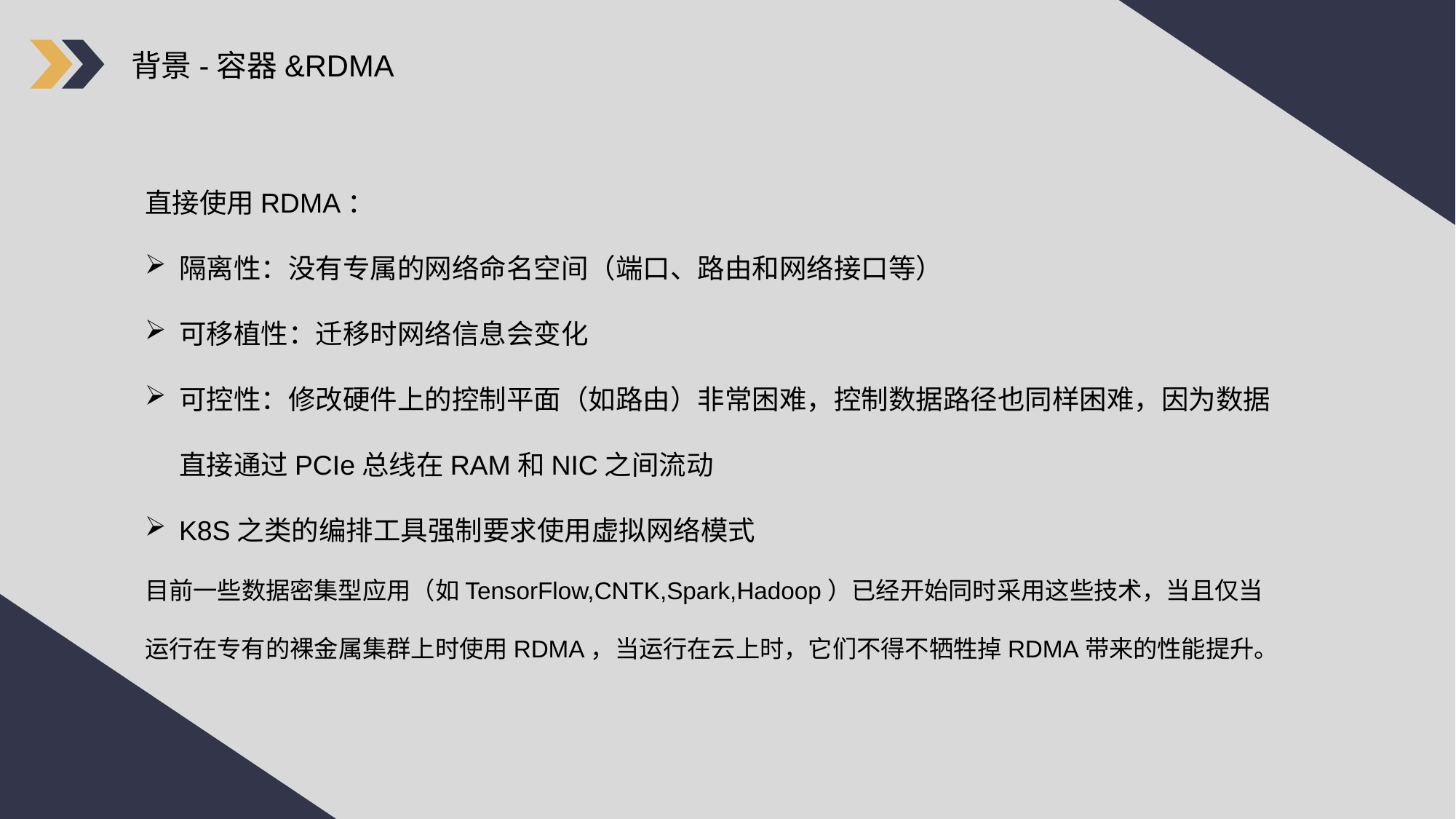

背景-容器&RDMA
直接使用RDMA：
隔离性：没有专属的网络命名空间（端口、路由和网络接口等）
可移植性：迁移时网络信息会变化
可控性：修改硬件上的控制平面（如路由）非常困难，控制数据路径也同样困难，因为数据直接通过PCIe总线在RAM和NIC之间流动
K8S之类的编排工具强制要求使用虚拟网络模式
目前一些数据密集型应用（如TensorFlow,CNTK,Spark,Hadoop）已经开始同时采用这些技术，当且仅当运行在专有的裸金属集群上时使用RDMA，当运行在云上时，它们不得不牺牲掉RDMA带来的性能提升。